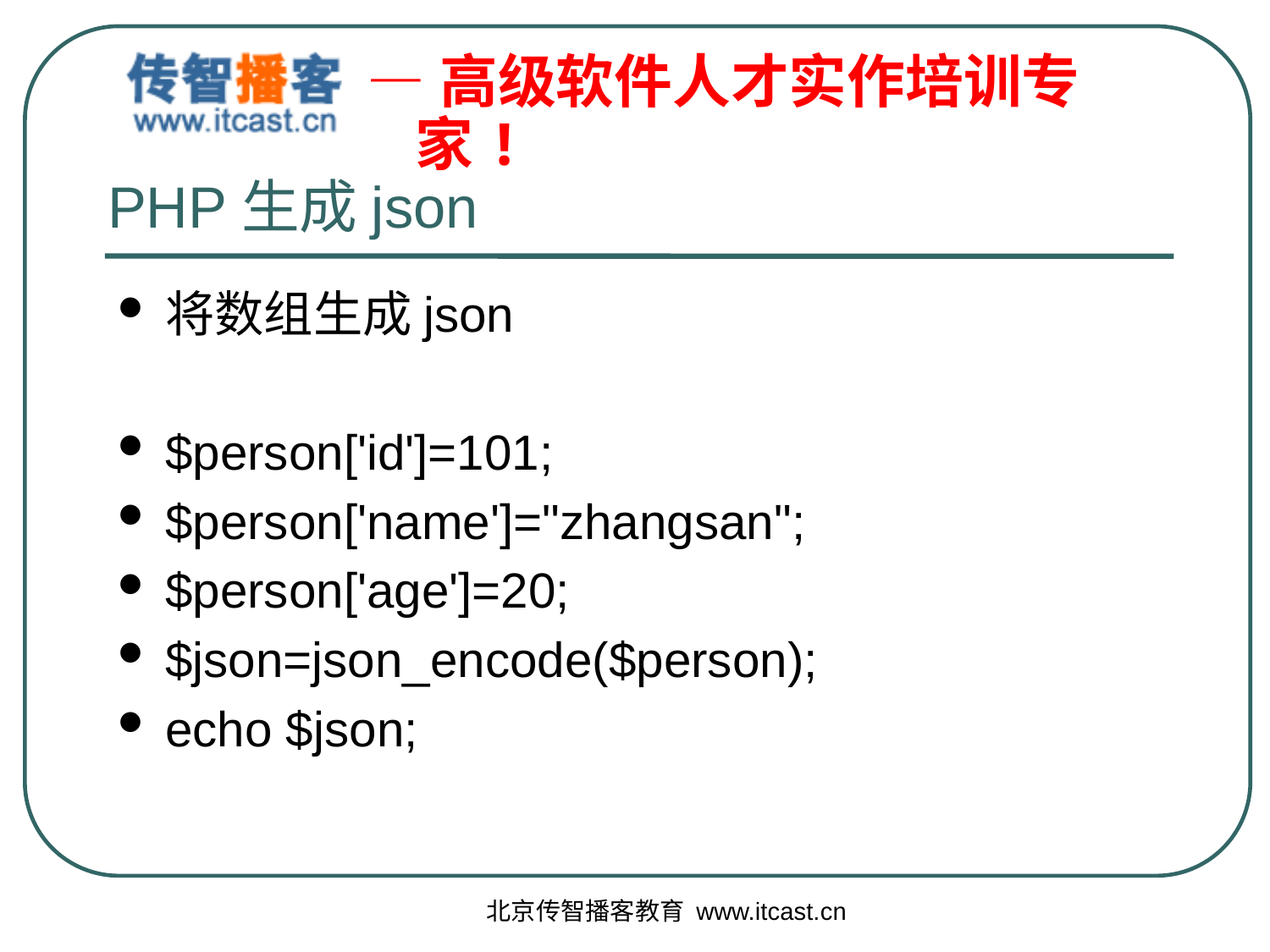

# PHP生成json
将数组生成json

$person['id']=101;
$person['name']="zhangsan";
$person['age']=20;
$json=json_encode($person);
echo $json;
北京传智播客教育 www.itcast.cn